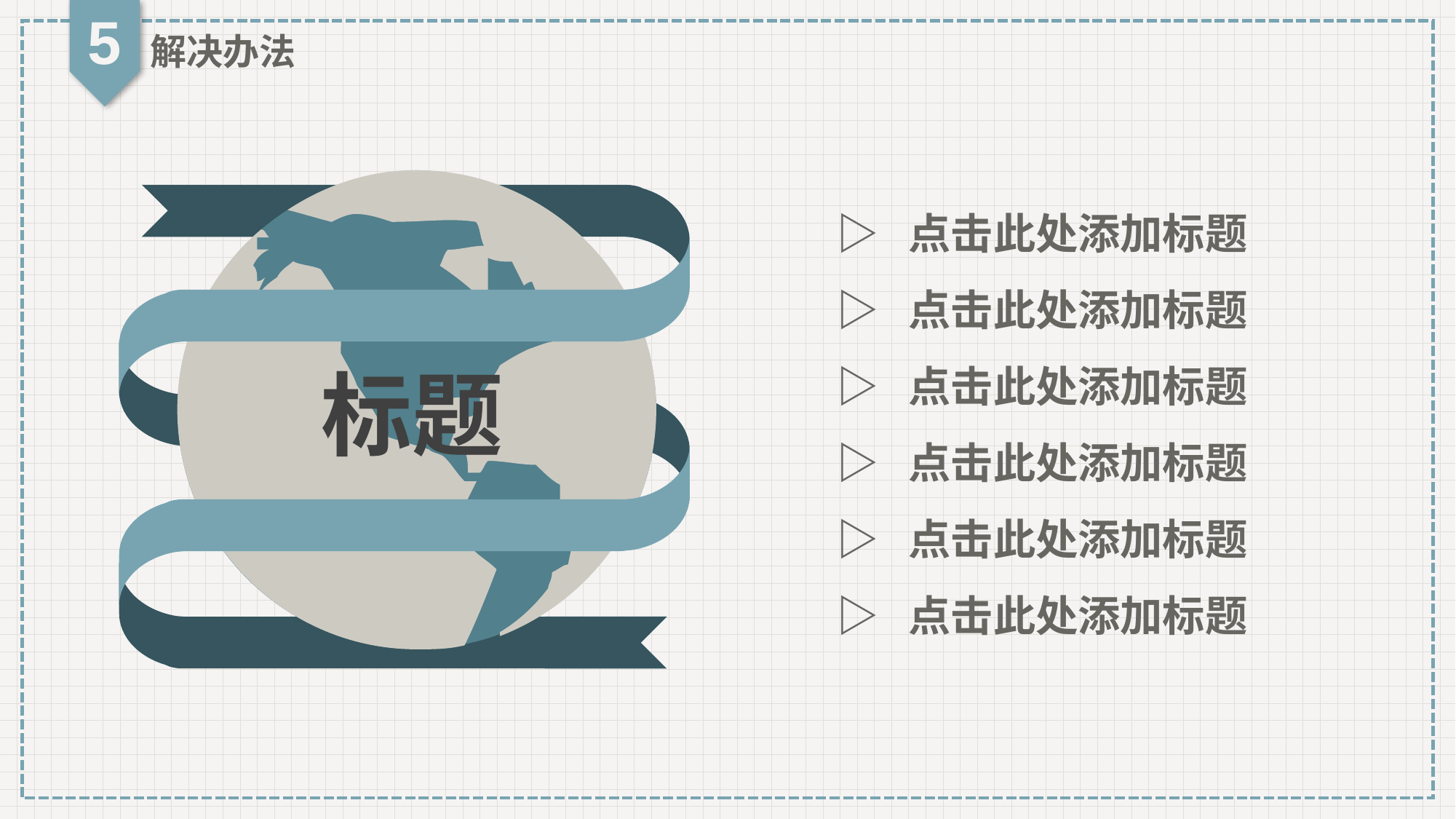

5
解决办法

▷  点击此处添加标题
▷  点击此处添加标题
▷  点击此处添加标题
▷  点击此处添加标题
▷  点击此处添加标题
▷  点击此处添加标题

标题